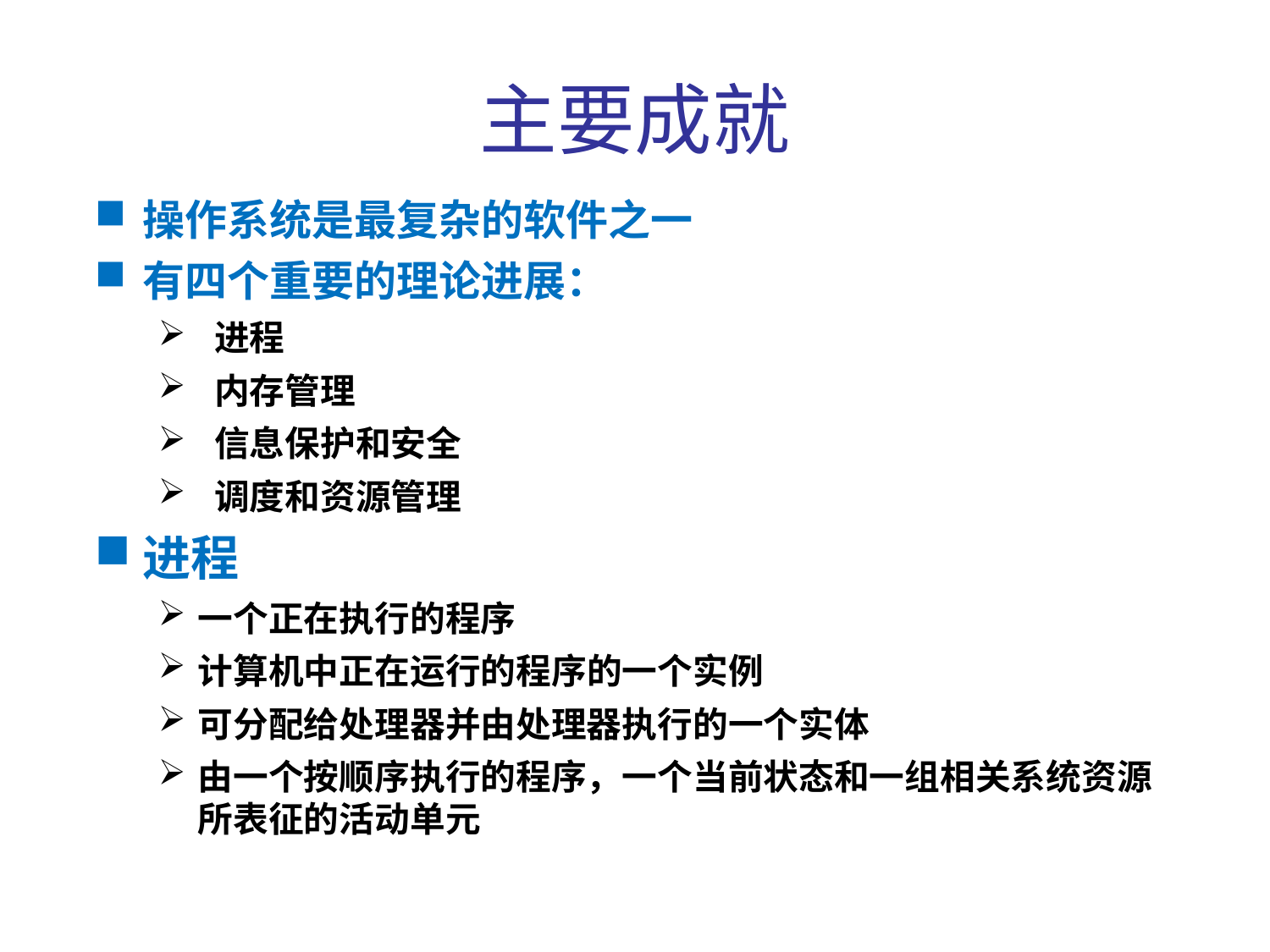

主要成就
操作系统是最复杂的软件之一
有四个重要的理论进展：
 进程
 内存管理
 信息保护和安全
 调度和资源管理
进程
一个正在执行的程序
计算机中正在运行的程序的一个实例
可分配给处理器并由处理器执行的一个实体
由一个按顺序执行的程序，一个当前状态和一组相关系统资源所表征的活动单元